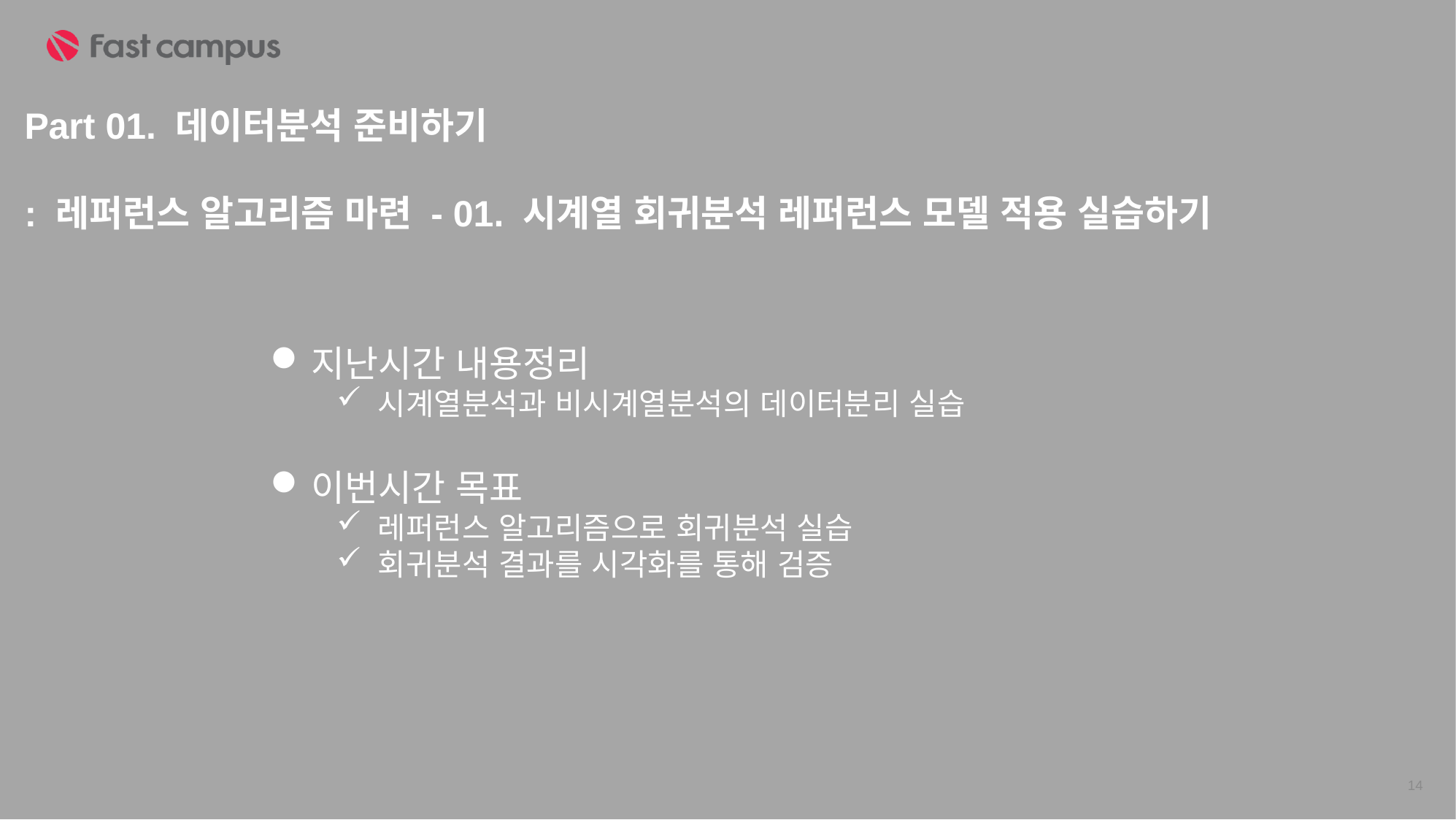

Part 01. 데이터분석 준비하기

: 레퍼런스 알고리즘 마련 - 01. 시계열 회귀분석 레퍼런스 모델 적용 실습하기
지난시간 내용정리
시계열분석과 비시계열분석의 데이터분리 실습

이번시간 목표
레퍼런스 알고리즘으로 회귀분석 실습
회귀분석 결과를 시각화를 통해 검증
14